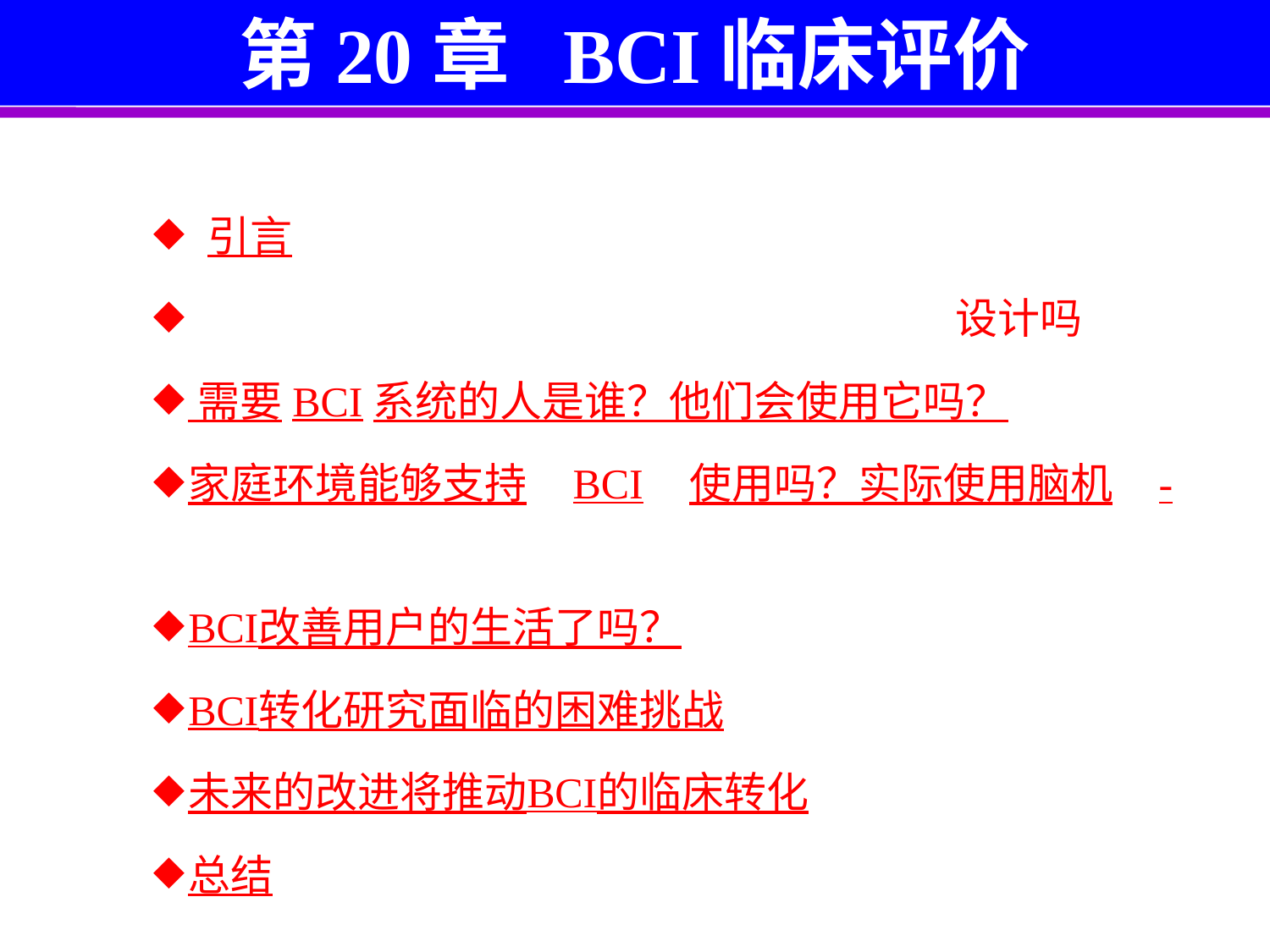

第20章  BCI临床评价

 引言
 以适合于长期独立使用的形式来实现BCI设计吗？
 需要BCI系统的人是谁？他们会使用它吗？
家庭环境能够支持BCI使用吗？实际使用脑机-接口了吗？
BCI改善用户的生活了吗？
BCI转化研究面临的困难挑战
未来的改进将推动BCI的临床转化
总结